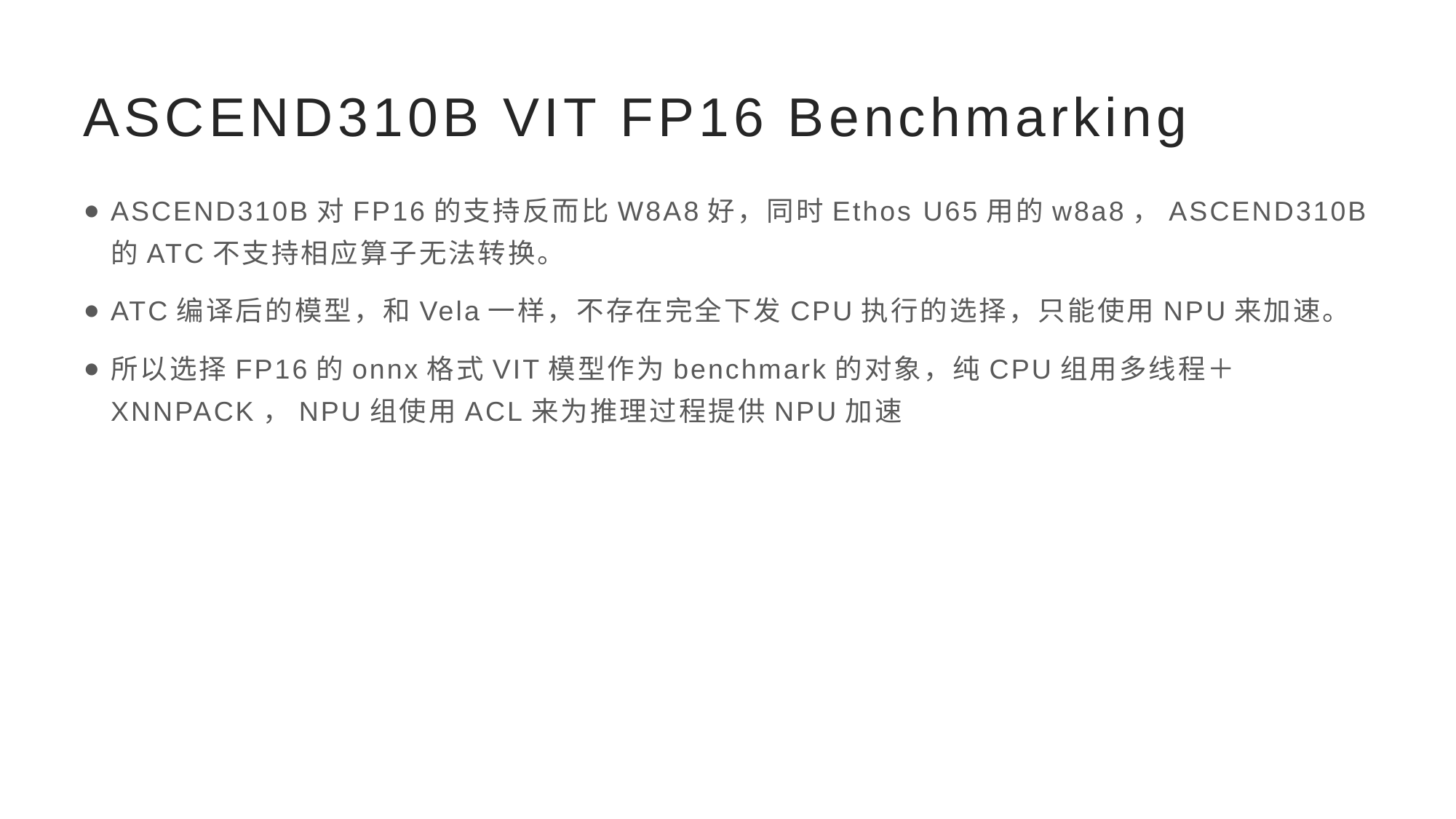

# ASCEND310B VIT FP16 Benchmarking
ASCEND310B对FP16的支持反而比W8A8好，同时Ethos U65用的w8a8，ASCEND310B的ATC不支持相应算子无法转换。
ATC编译后的模型，和Vela一样，不存在完全下发CPU执行的选择，只能使用NPU来加速。
所以选择FP16的onnx格式VIT模型作为benchmark的对象，纯CPU组用多线程＋XNNPACK，NPU组使用ACL来为推理过程提供NPU加速